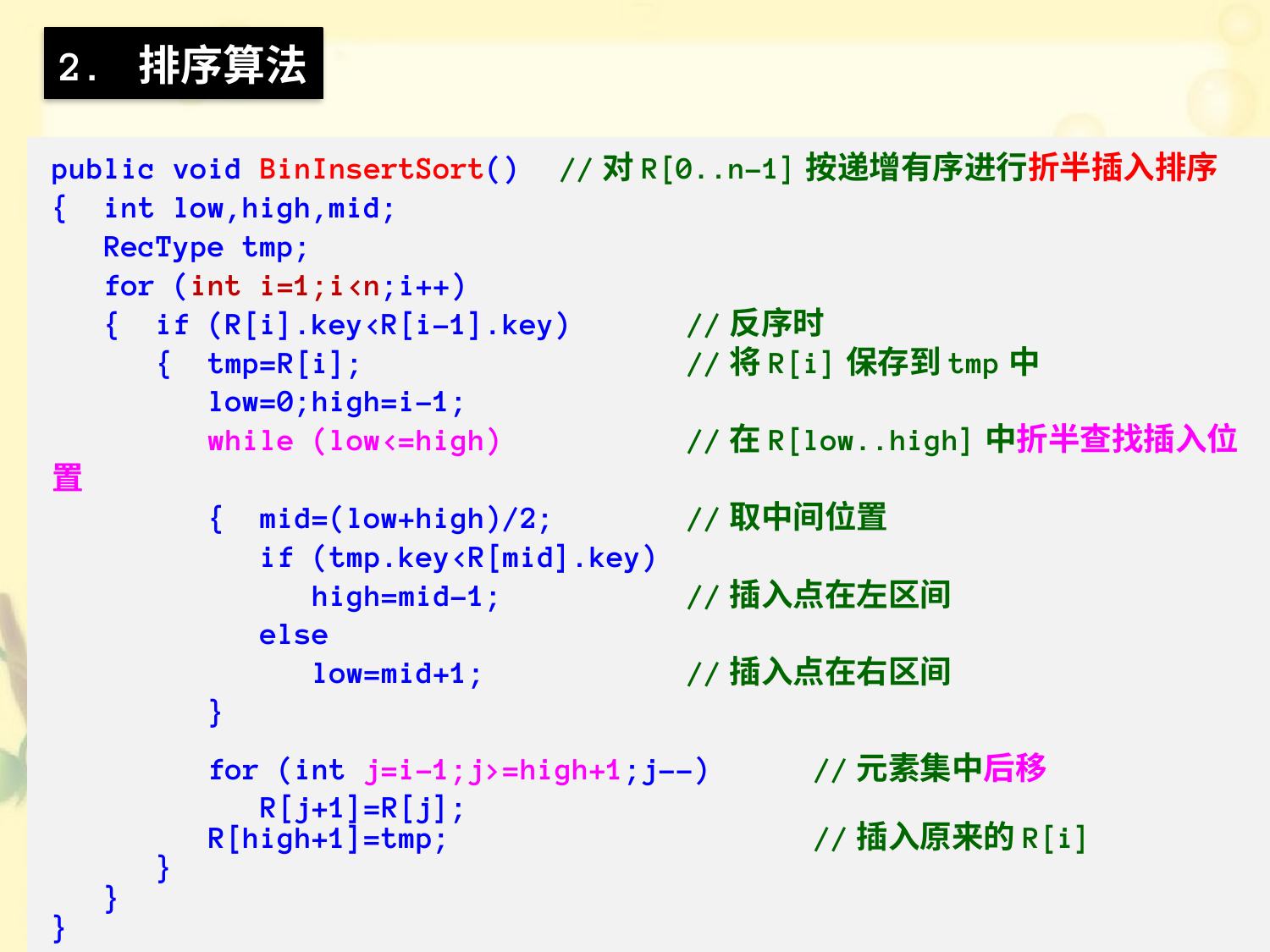

2. 排序算法
public void BinInsertSort()	//对R[0..n-1]按递增有序进行折半插入排序
{  int low,high,mid;
   RecType tmp;
   for (int i=1;i<n;i++)
   {  if (R[i].key<R[i-1].key)	//反序时
      {  tmp=R[i];			//将R[i]保存到tmp中
         low=0;high=i-1;
         while (low<=high)		//在R[low..high]中折半查找插入位置
         {  mid=(low+high)/2;		//取中间位置
            if (tmp.key<R[mid].key)
               high=mid-1;		//插入点在左区间
            else
               low=mid+1;		//插入点在右区间
         }
         for (int j=i-1;j>=high+1;j--)	//元素集中后移
            R[j+1]=R[j];
         R[high+1]=tmp;			//插入原来的R[i]
      }
   }
}